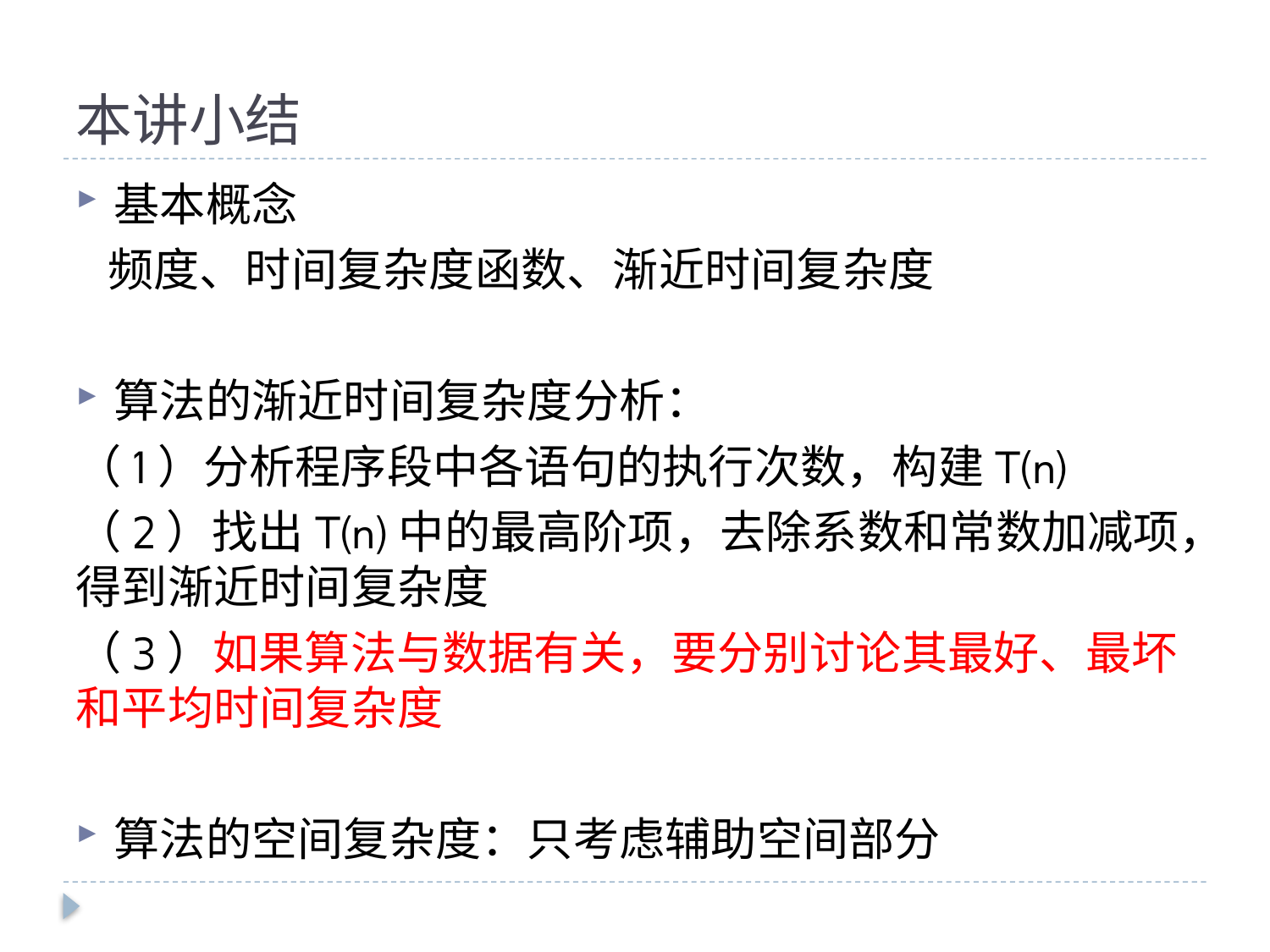

# 本讲小结
基本概念
  频度、时间复杂度函数、渐近时间复杂度

算法的渐近时间复杂度分析：
（1）分析程序段中各语句的执行次数，构建T(n)
（2）找出T(n)中的最高阶项，去除系数和常数加减项，得到渐近时间复杂度
（3）如果算法与数据有关，要分别讨论其最好、最坏和平均时间复杂度

算法的空间复杂度：只考虑辅助空间部分